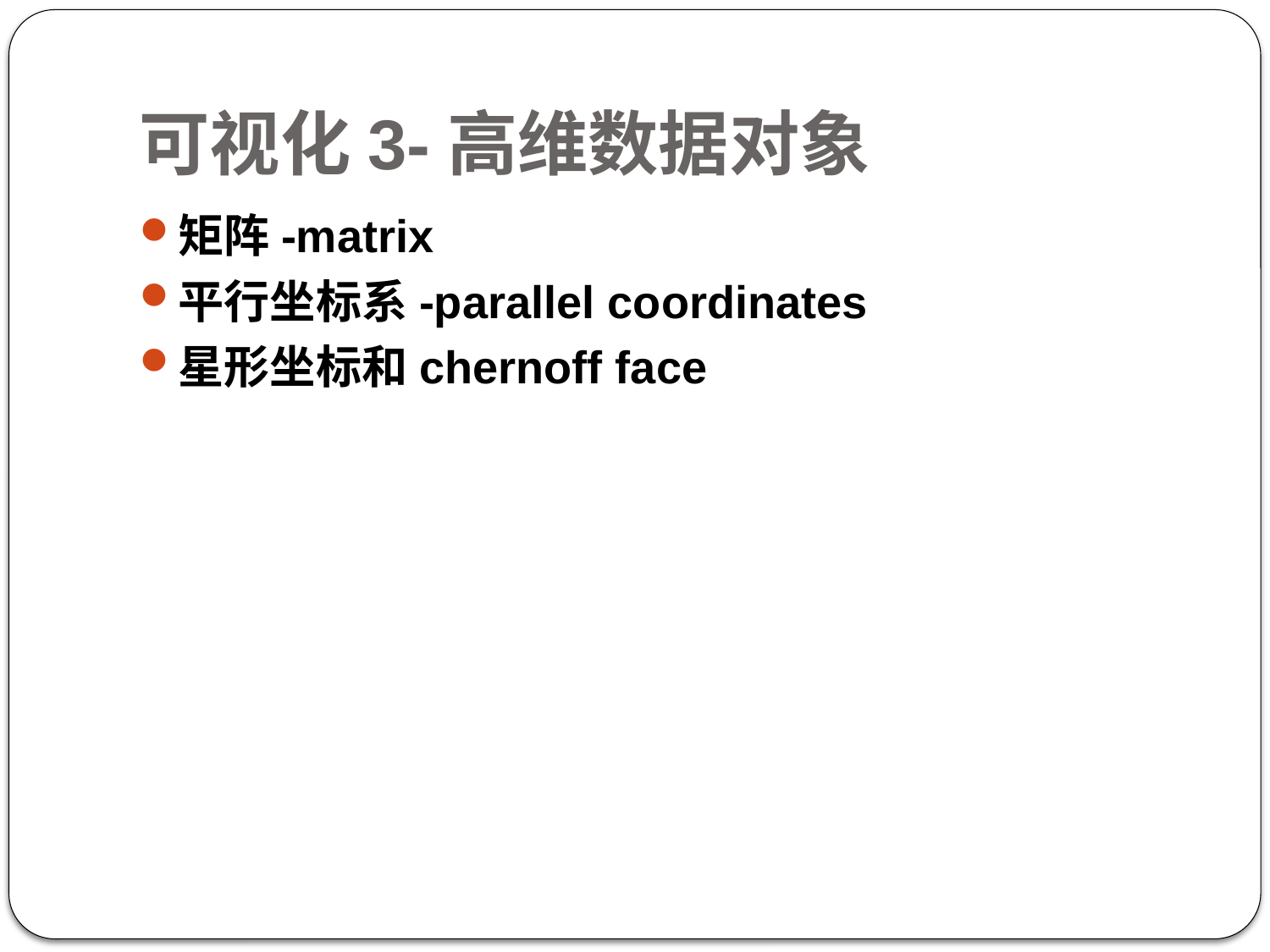

# 可视化3-高维数据对象
矩阵-matrix
平行坐标系-parallel coordinates
星形坐标和chernoff face